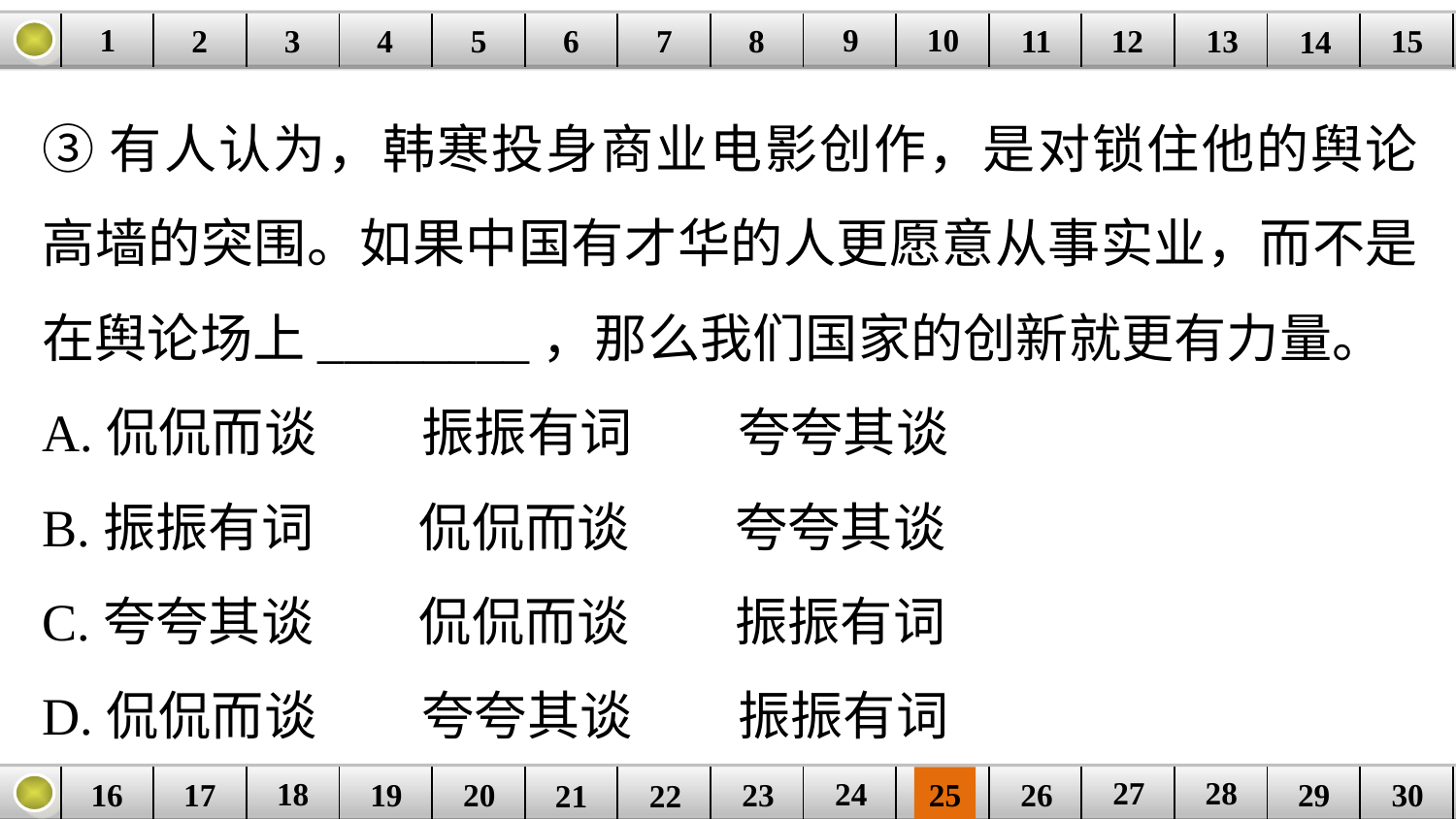

9
10
1
3
4
5
6
8
11
2
12
15
|  |  |  |  |  |  |  |  |  |  |  |  |  |  |  |
| --- | --- | --- | --- | --- | --- | --- | --- | --- | --- | --- | --- | --- | --- | --- |
7
13
14

③有人认为，韩寒投身商业电影创作，是对锁住他的舆论高墙的突围。如果中国有才华的人更愿意从事实业，而不是在舆论场上________，那么我们国家的创新就更有力量。
A.侃侃而谈　　振振有词　　夸夸其谈
B.振振有词　　侃侃而谈　　夸夸其谈
C.夸夸其谈　　侃侃而谈　　振振有词
D.侃侃而谈　　夸夸其谈　　振振有词

27
28
18
24
16
25
26
30
|  |  |  |  |  |  |  |  |  |  |  |  |  |  |  |
| --- | --- | --- | --- | --- | --- | --- | --- | --- | --- | --- | --- | --- | --- | --- |
23
17
19
20
29
21
22